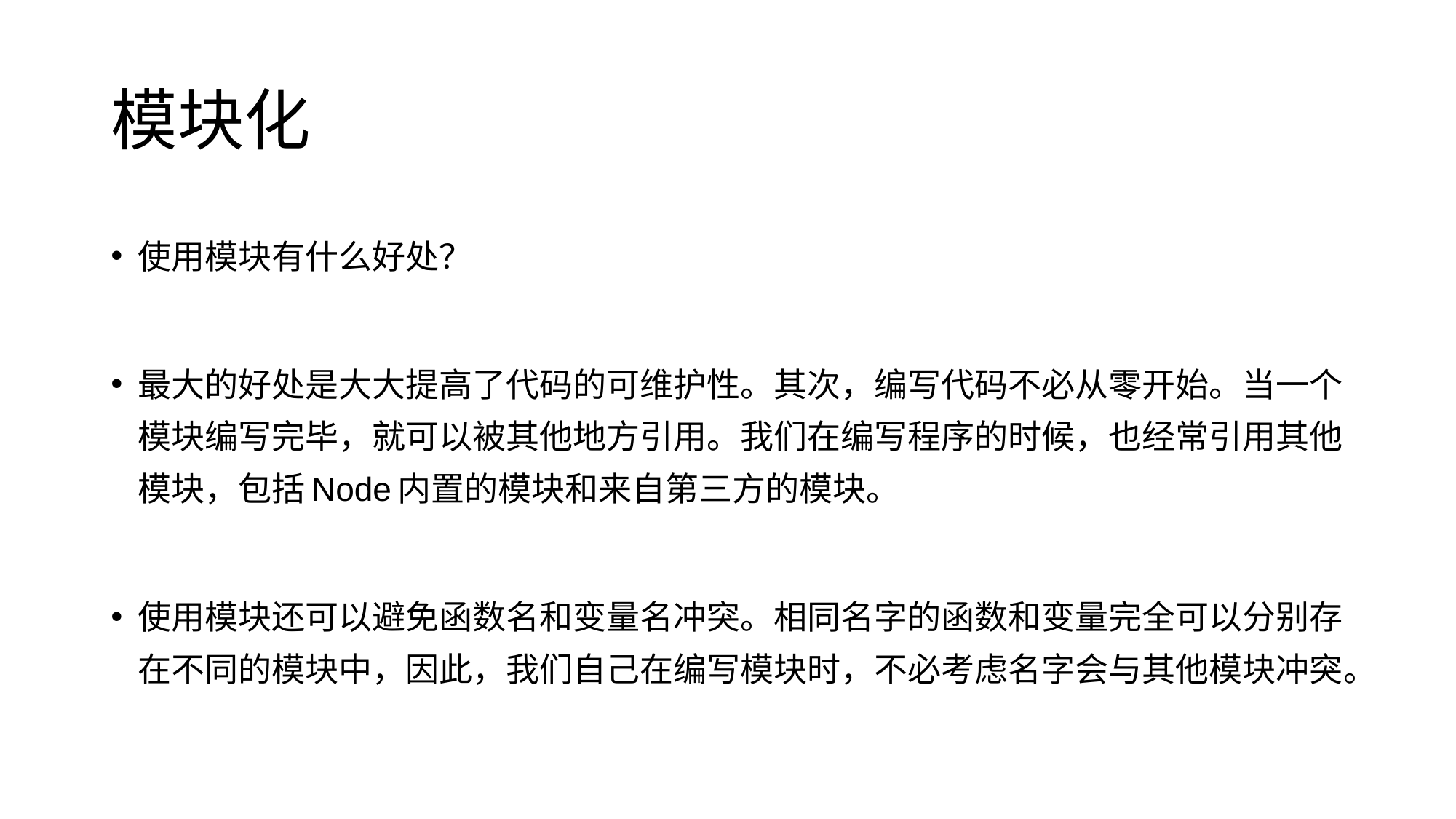

# 模块化
使用模块有什么好处？

最大的好处是大大提高了代码的可维护性。其次，编写代码不必从零开始。当一个模块编写完毕，就可以被其他地方引用。我们在编写程序的时候，也经常引用其他模块，包括Node内置的模块和来自第三方的模块。

使用模块还可以避免函数名和变量名冲突。相同名字的函数和变量完全可以分别存在不同的模块中，因此，我们自己在编写模块时，不必考虑名字会与其他模块冲突。